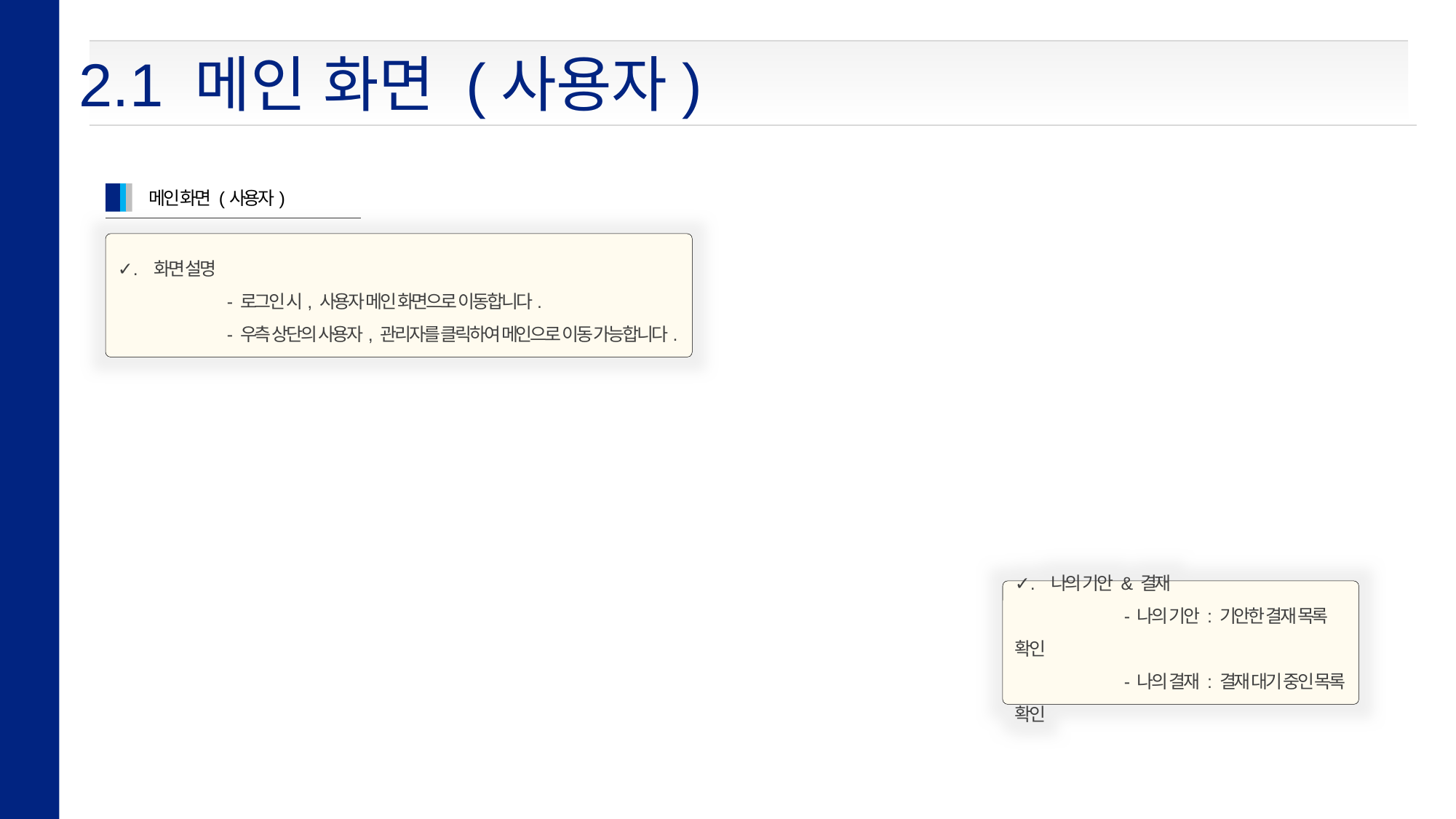

2.1 메인 화면 (사용자)
메인 화면 (사용자)

✓.    화면 설명
	- 로그인 시, 사용자 메인 화면으로 이동합니다.
	- 우측 상단의 사용자, 관리자를 클릭하여 메인으로 이동 가능합니다.
✓.    나의 기안 & 결재
	- 나의 기안 : 기안한 결재 목록 확인
	- 나의 결재 : 결재 대기 중인 목록 확인